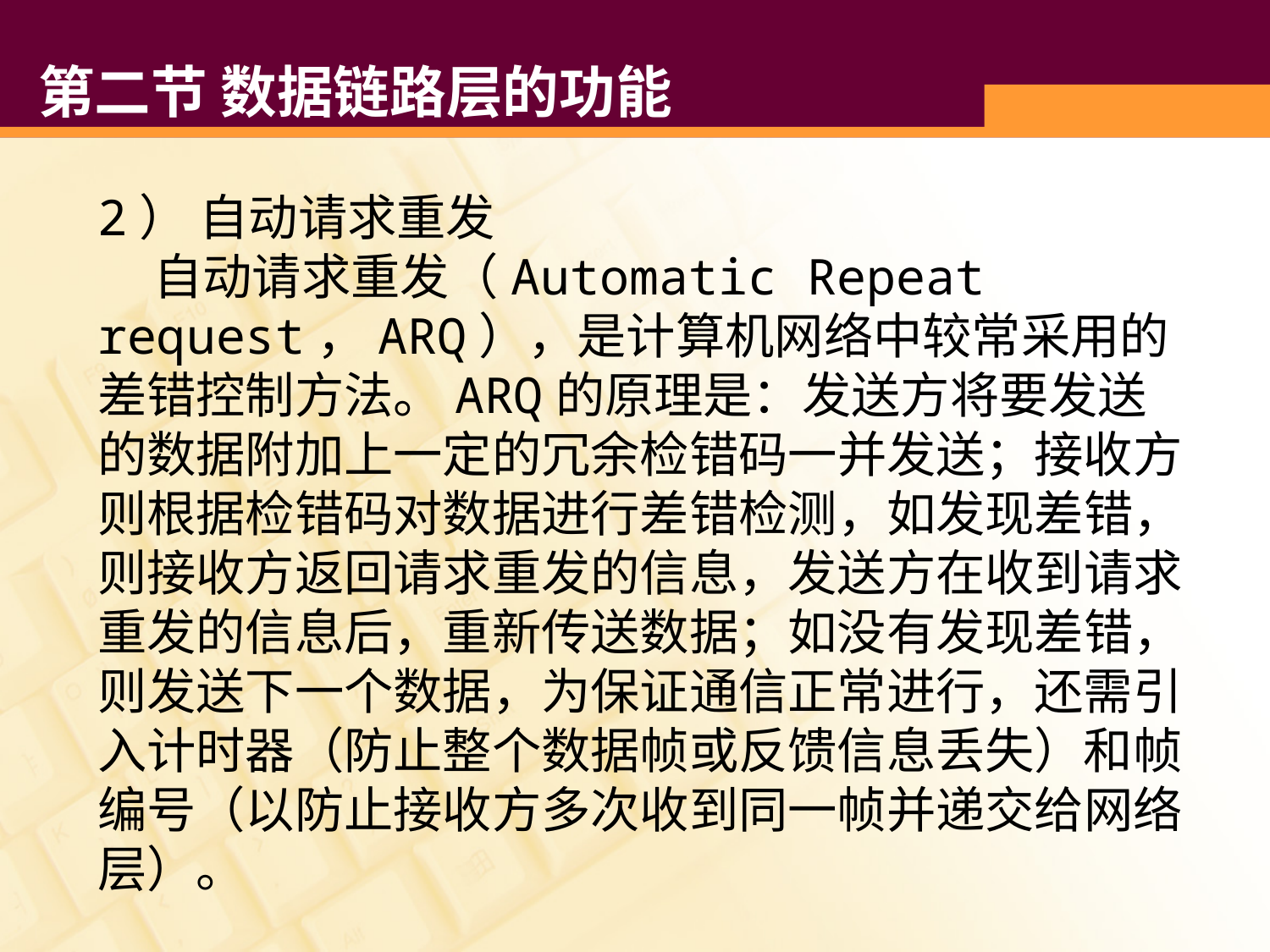

# 第二节 数据链路层的功能
2） 自动请求重发
    自动请求重发（Automatic Repeat request，ARQ），是计算机网络中较常采用的差错控制方法。ARQ的原理是：发送方将要发送的数据附加上一定的冗余检错码一并发送；接收方则根据检错码对数据进行差错检测，如发现差错，则接收方返回请求重发的信息，发送方在收到请求重发的信息后，重新传送数据；如没有发现差错，则发送下一个数据，为保证通信正常进行，还需引入计时器（防止整个数据帧或反馈信息丢失）和帧编号（以防止接收方多次收到同一帧并递交给网络层）。